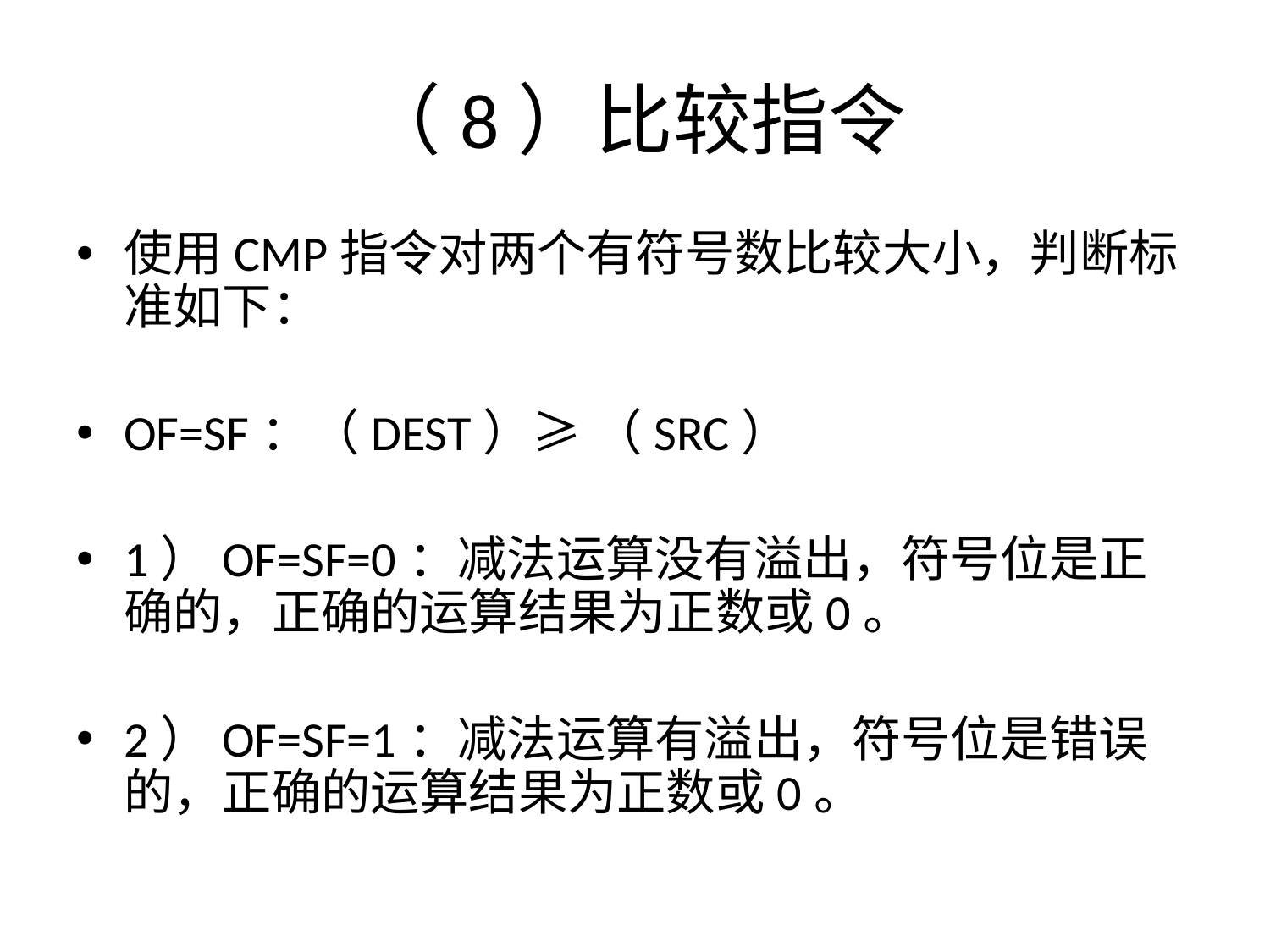

# （8）比较指令
使用CMP指令对两个有符号数比较大小，判断标准如下：

OF=SF：（DEST）≥ （SRC）

1）OF=SF=0：减法运算没有溢出，符号位是正确的，正确的运算结果为正数或0。

2）OF=SF=1：减法运算有溢出，符号位是错误的，正确的运算结果为正数或0。